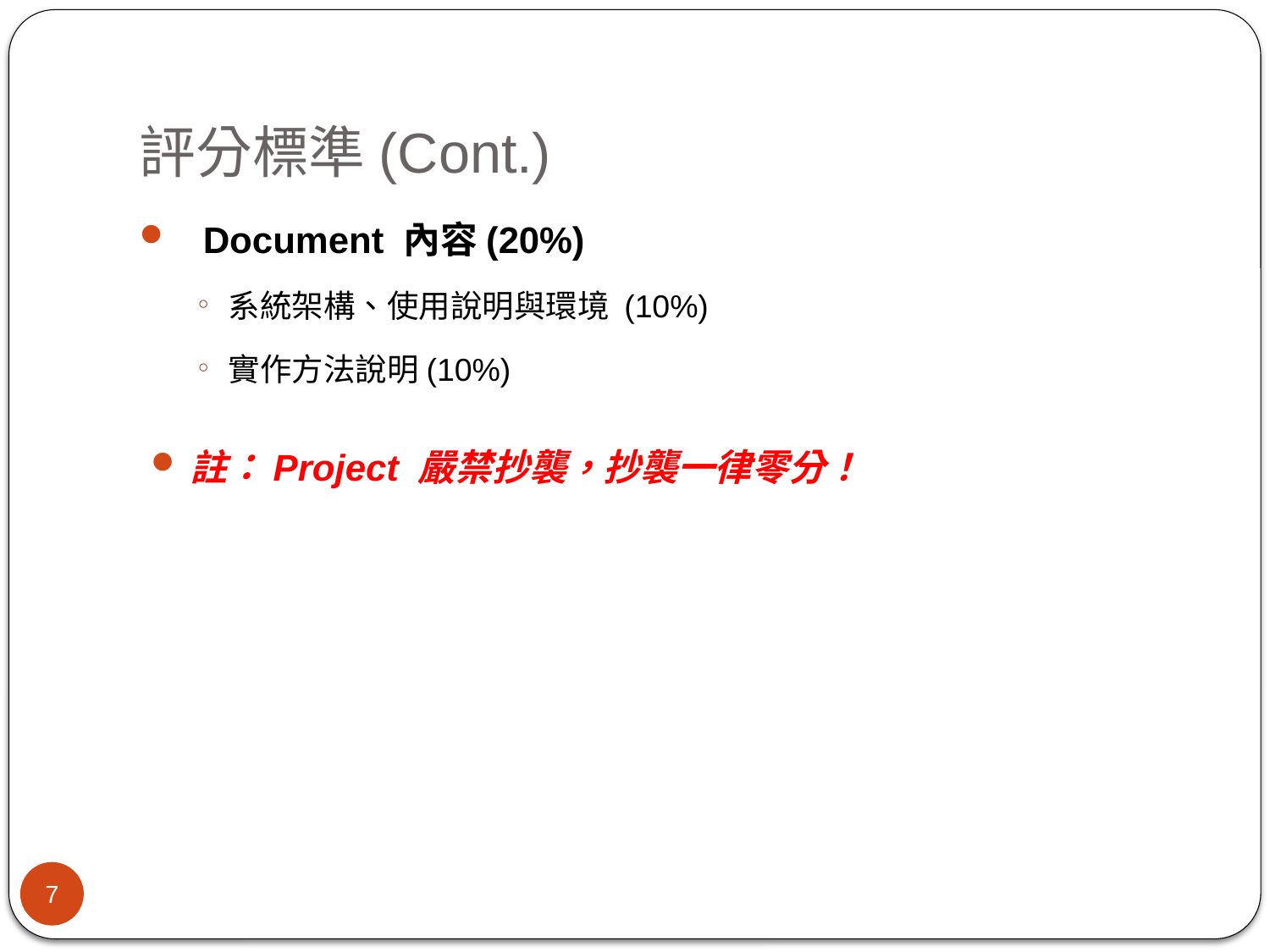

# 評分標準(Cont.)
Document 內容(20%)
系統架構、使用說明與環境 (10%)
實作方法說明(10%)

註：Project 嚴禁抄襲，抄襲一律零分！

7